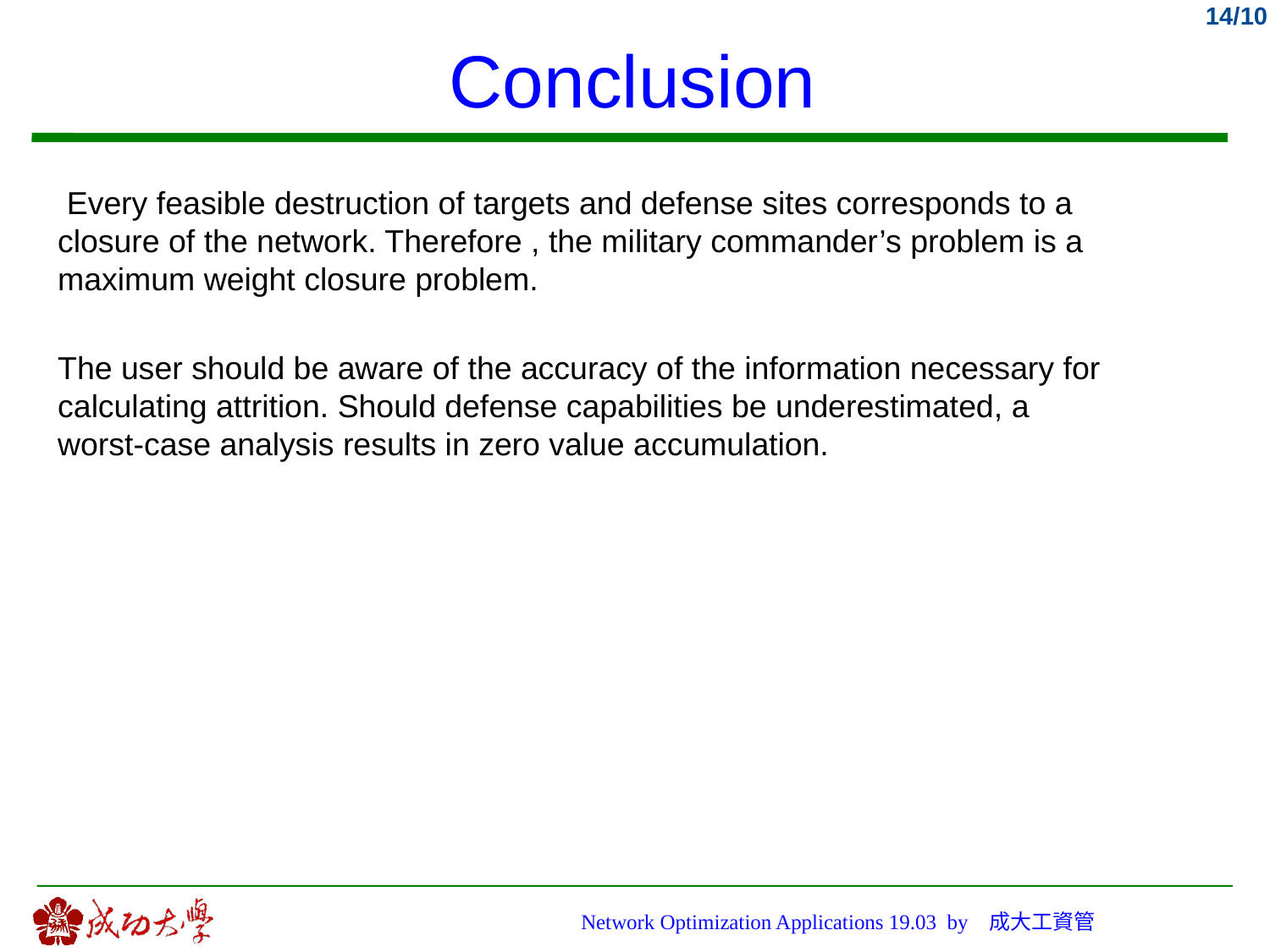

Network Optimization Applications 19.03  by   成大工資管
# Conclusion
 Every feasible destruction of targets and defense sites corresponds to a closure of the network. Therefore , the military commander’s problem is a maximum weight closure problem.

The user should be aware of the accuracy of the information necessary for calculating attrition. Should defense capabilities be underestimated, a worst-case analysis results in zero value accumulation.